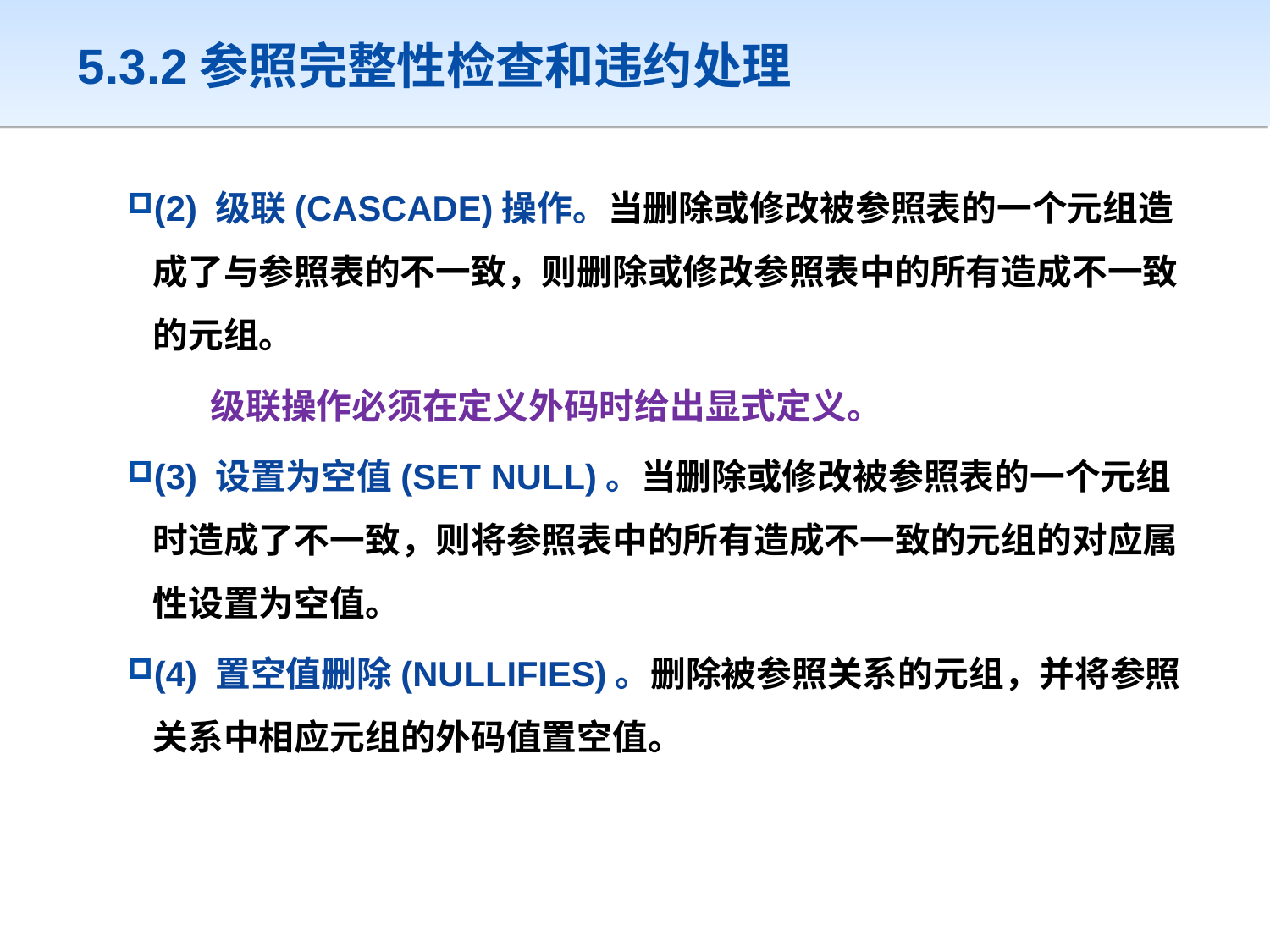

# 5.3.2参照完整性检查和违约处理
(2) 级联(CASCADE)操作。当删除或修改被参照表的一个元组造成了与参照表的不一致，则删除或修改参照表中的所有造成不一致的元组。
   级联操作必须在定义外码时给出显式定义。
(3) 设置为空值(SET NULL)。当删除或修改被参照表的一个元组时造成了不一致，则将参照表中的所有造成不一致的元组的对应属性设置为空值。
(4) 置空值删除(NULLIFIES)。删除被参照关系的元组，并将参照关系中相应元组的外码值置空值。